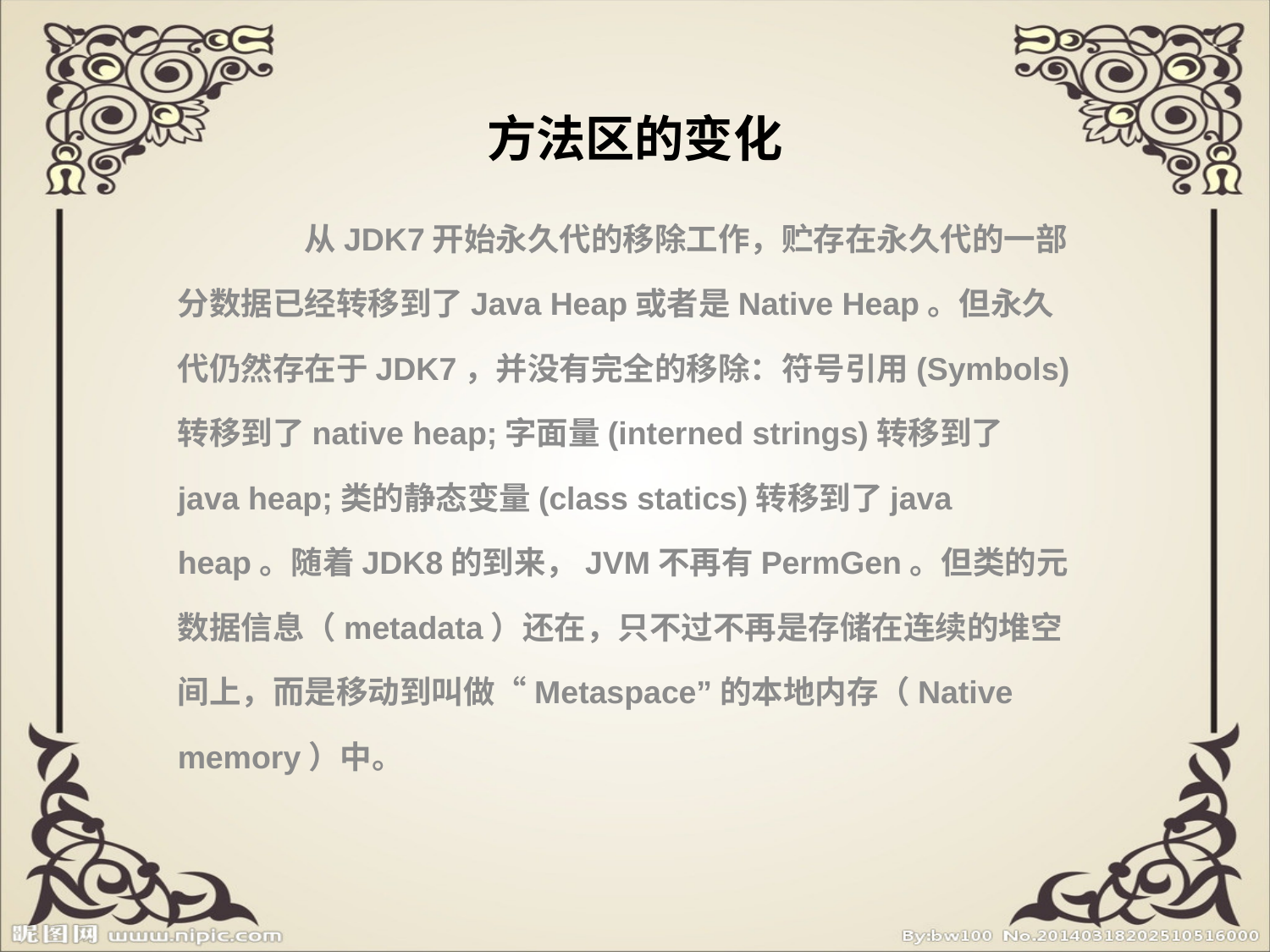

# 方法区的变化
	从JDK7开始永久代的移除工作，贮存在永久代的一部分数据已经转移到了Java Heap或者是Native Heap。但永久代仍然存在于JDK7，并没有完全的移除：符号引用(Symbols)转移到了native heap;字面量(interned strings)转移到了java heap;类的静态变量(class statics)转移到了java heap。随着JDK8的到来，JVM不再有PermGen。但类的元数据信息（metadata）还在，只不过不再是存储在连续的堆空间上，而是移动到叫做“Metaspace”的本地内存（Native memory）中。